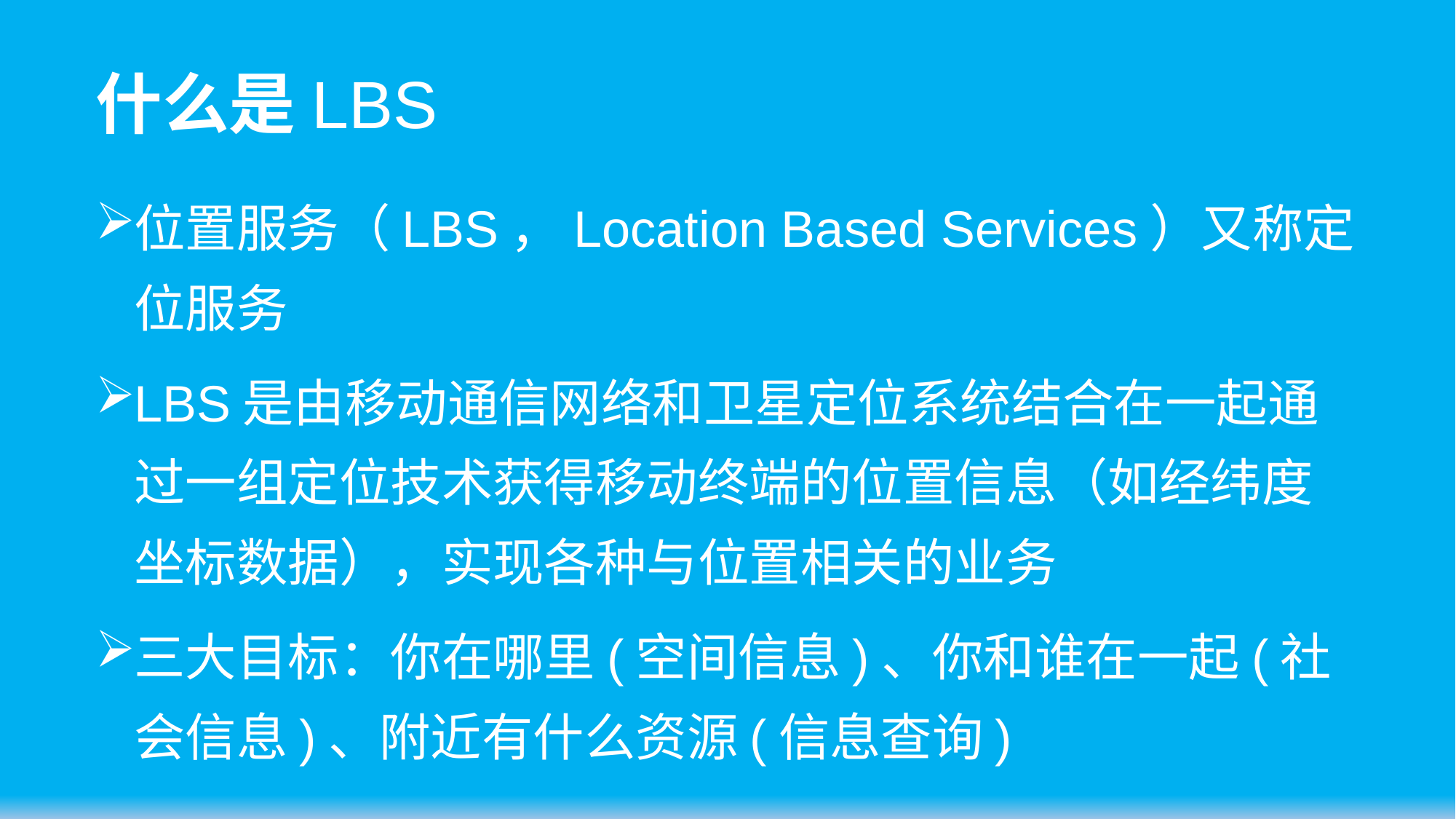

# 什么是LBS
位置服务（LBS，Location Based Services）又称定位服务
LBS是由移动通信网络和卫星定位系统结合在一起通过一组定位技术获得移动终端的位置信息（如经纬度坐标数据），实现各种与位置相关的业务
三大目标：你在哪里(空间信息)、你和谁在一起(社会信息)、附近有什么资源(信息查询)